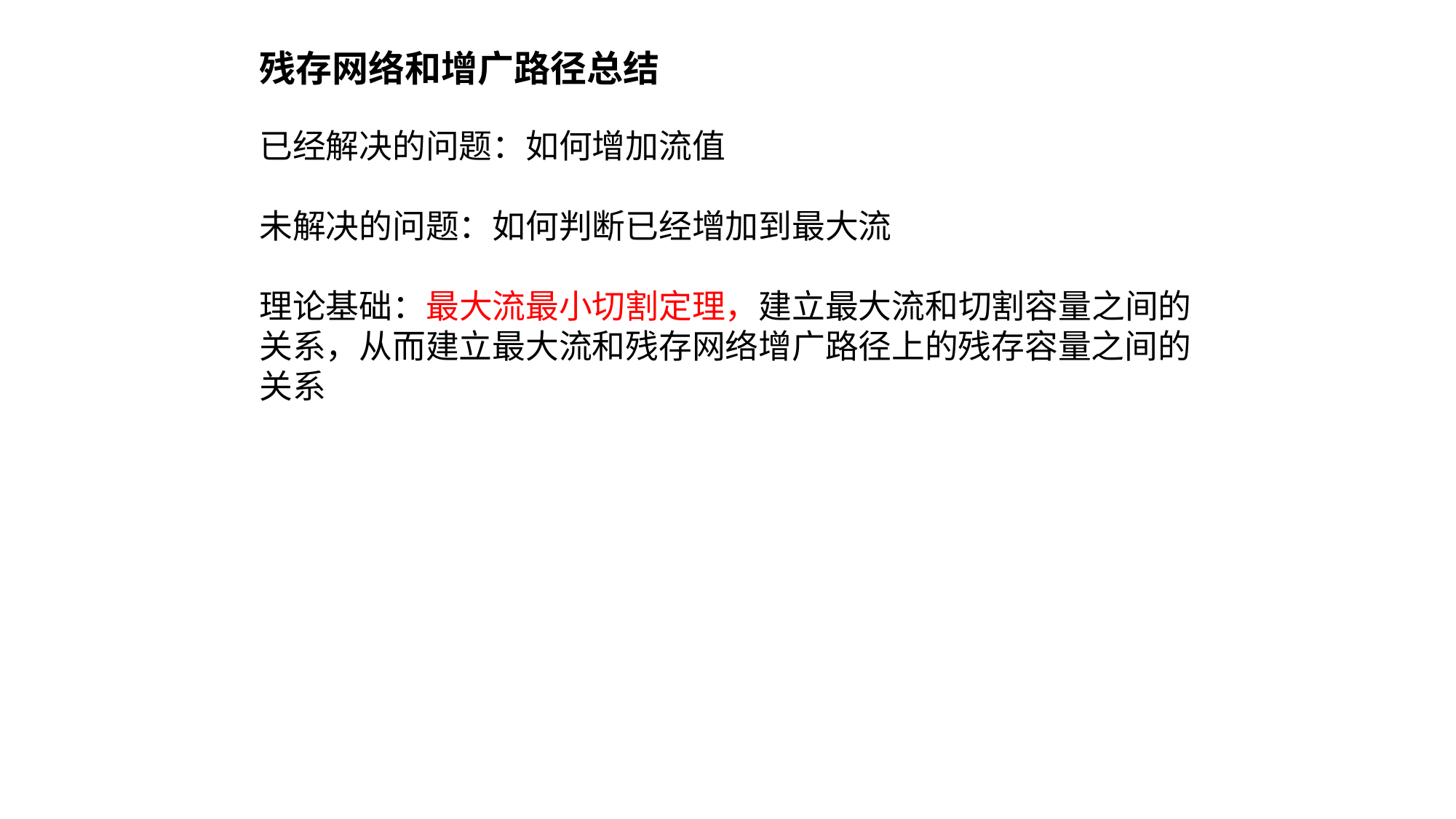

残存网络和增广路径总结

已经解决的问题：如何增加流值

未解决的问题：如何判断已经增加到最大流

理论基础：最大流最小切割定理，建立最大流和切割容量之间的关系，从而建立最大流和残存网络增广路径上的残存容量之间的关系